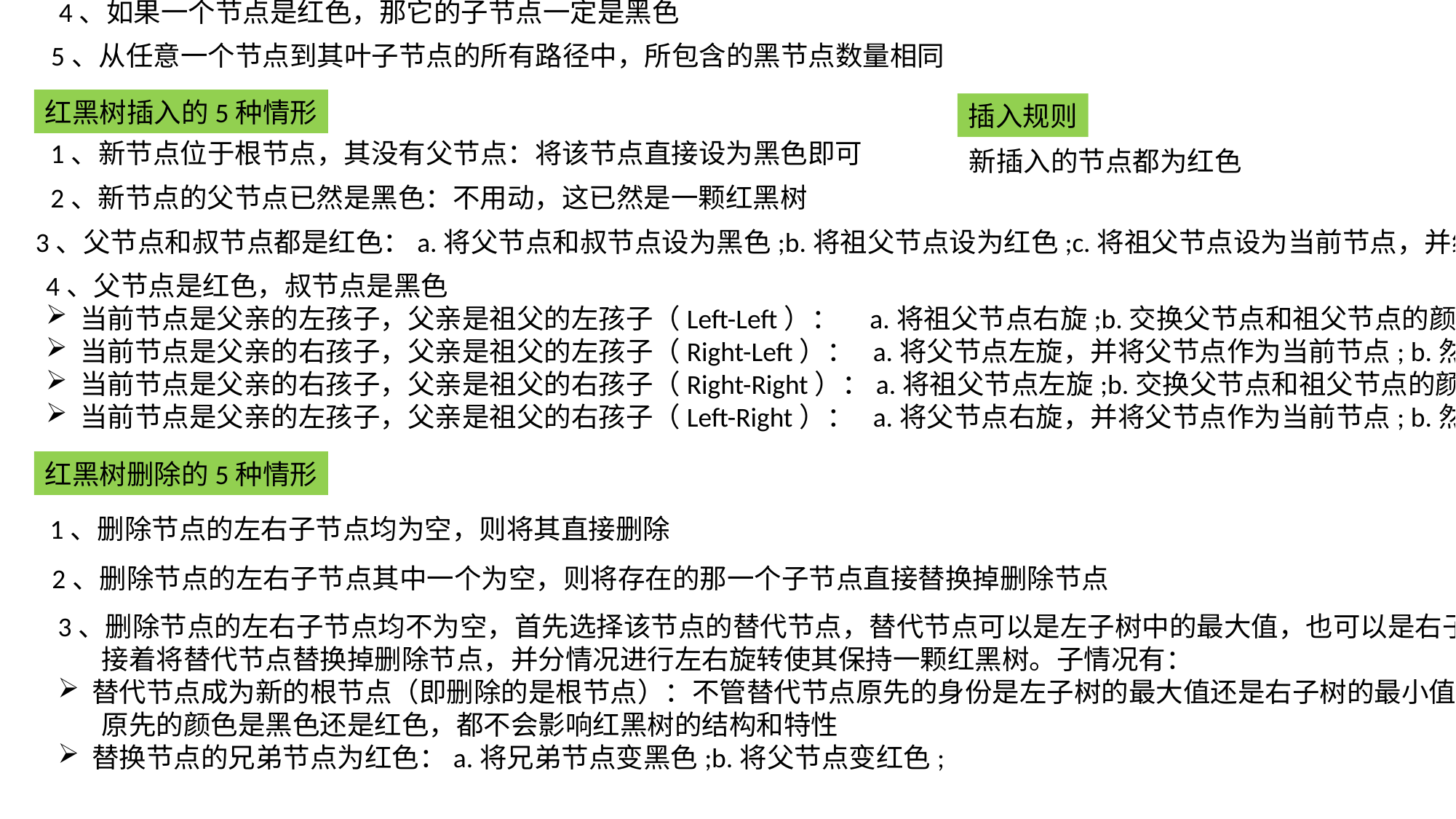

红黑树特性
1、每个节点要么是黑色，要么是红色
2、根节点是黑色的
3、每个叶子节点是黑色的（叶子节点是空节点）
4、如果一个节点是红色，那它的子节点一定是黑色
5、从任意一个节点到其叶子节点的所有路径中，所包含的黑节点数量相同
红黑树插入的5种情形
插入规则
1、新节点位于根节点，其没有父节点：将该节点直接设为黑色即可
新插入的节点都为红色
2、新节点的父节点已然是黑色：不用动，这已然是一颗红黑树
3、父节点和叔节点都是红色：a.将父节点和叔节点设为黑色;b.将祖父节点设为红色;c.将祖父节点设为当前节点，并继续对新当前节点进行操作
4、父节点是红色，叔节点是黑色
当前节点是父亲的左孩子，父亲是祖父的左孩子（Left-Left）：    a.将祖父节点右旋;b.交换父节点和祖父节点的颜色
当前节点是父亲的右孩子，父亲是祖父的左孩子（Right-Left）：  a.将父节点左旋，并将父节点作为当前节点; b.然后再使用Left Left情形
当前节点是父亲的右孩子，父亲是祖父的右孩子（Right-Right）：a.将祖父节点左旋;b.交换父节点和祖父节点的颜色
当前节点是父亲的左孩子，父亲是祖父的右孩子（Left-Right）：  a.将父节点右旋，并将父节点作为当前节点; b.然后再使用Right Right情形
红黑树删除的5种情形
1、删除节点的左右子节点均为空，则将其直接删除
2、删除节点的左右子节点其中一个为空，则将存在的那一个子节点直接替换掉删除节点
3、删除节点的左右子节点均不为空，首先选择该节点的替代节点，替代节点可以是左子树中的最大值，也可以是右子树中的最小值。
      接着将替代节点替换掉删除节点，并分情况进行左右旋转使其保持一颗红黑树。子情况有：
替代节点成为新的根节点（即删除的是根节点）：不管替代节点原先的身份是左子树的最大值还是右子树的最小值，也不管替代节点
      原先的颜色是黑色还是红色，都不会影响红黑树的结构和特性
替换节点的兄弟节点为红色：a.将兄弟节点变黑色;b.将父节点变红色;
https://blog.csdn.net/xiaojun111111/article/details/51898486
插入节点的顺序：12   1   9   2   0   11   7   19   4   15   18   5   14   13   10   16   6   3   8   17